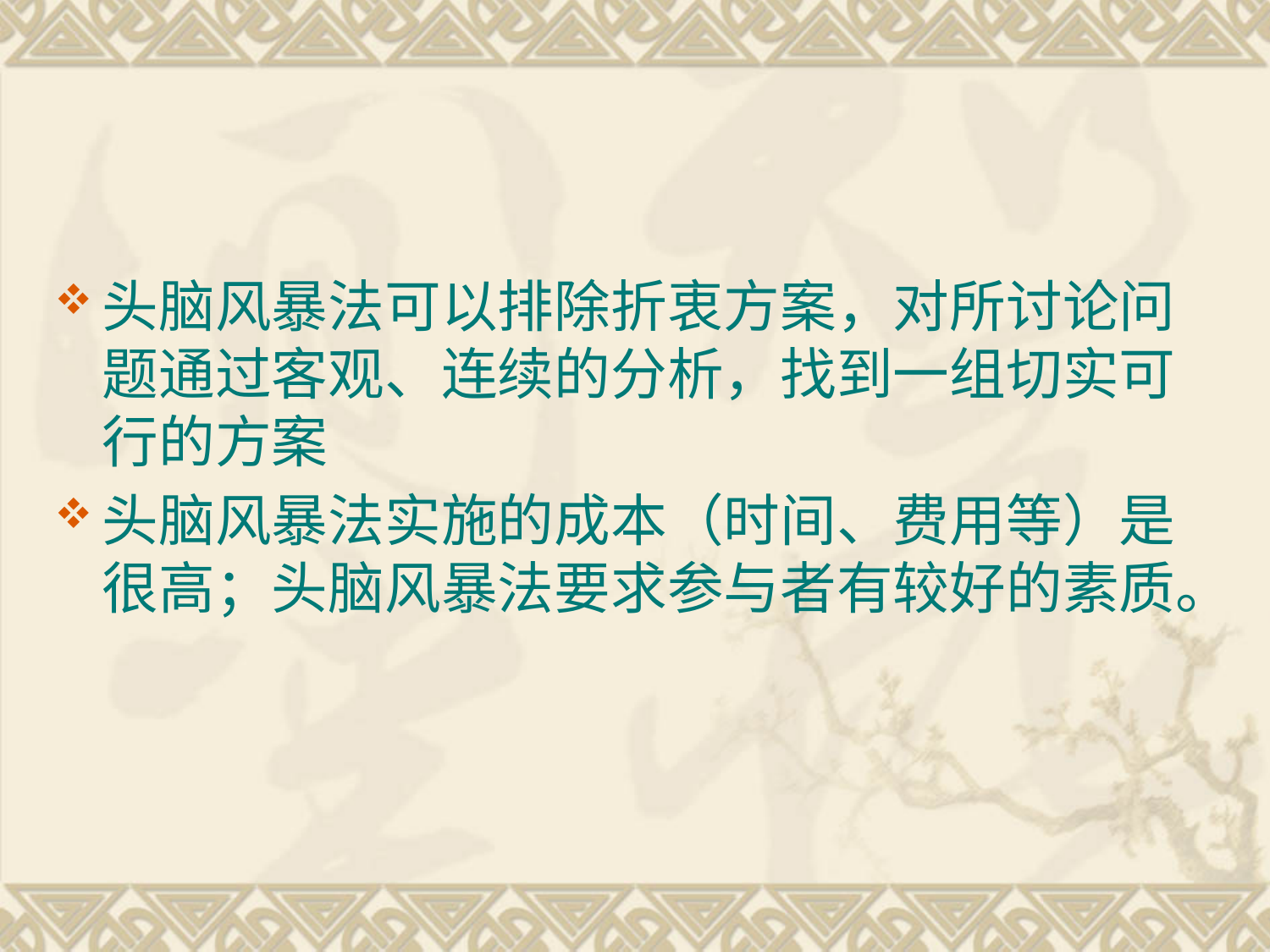

#
头脑风暴法可以排除折衷方案，对所讨论问题通过客观、连续的分析，找到一组切实可行的方案
头脑风暴法实施的成本（时间、费用等）是很高；头脑风暴法要求参与者有较好的素质。